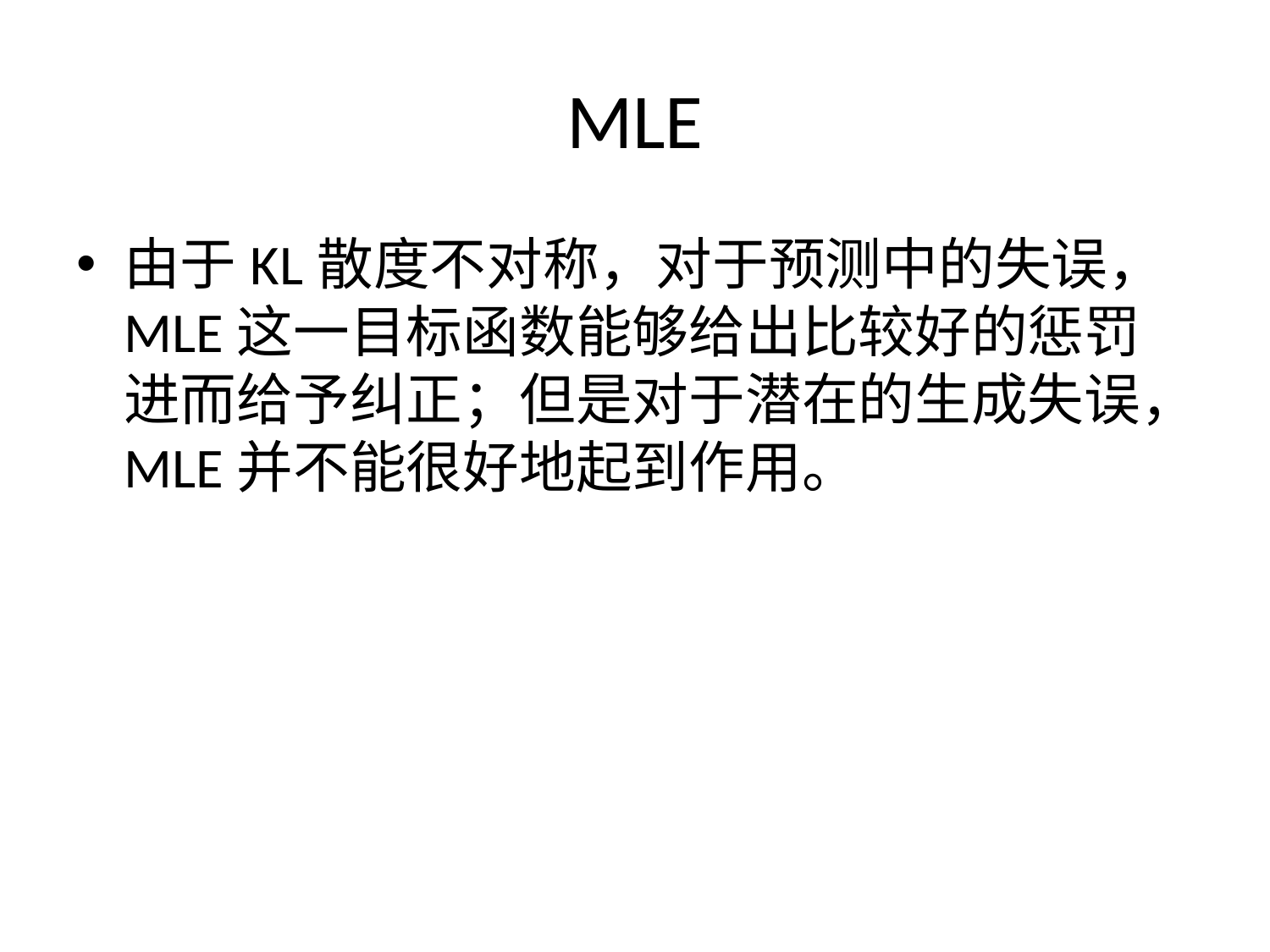

# MLE
由于KL散度不对称，对于预测中的失误，MLE这一目标函数能够给出比较好的惩罚进而给予纠正；但是对于潜在的生成失误，MLE并不能很好地起到作用。